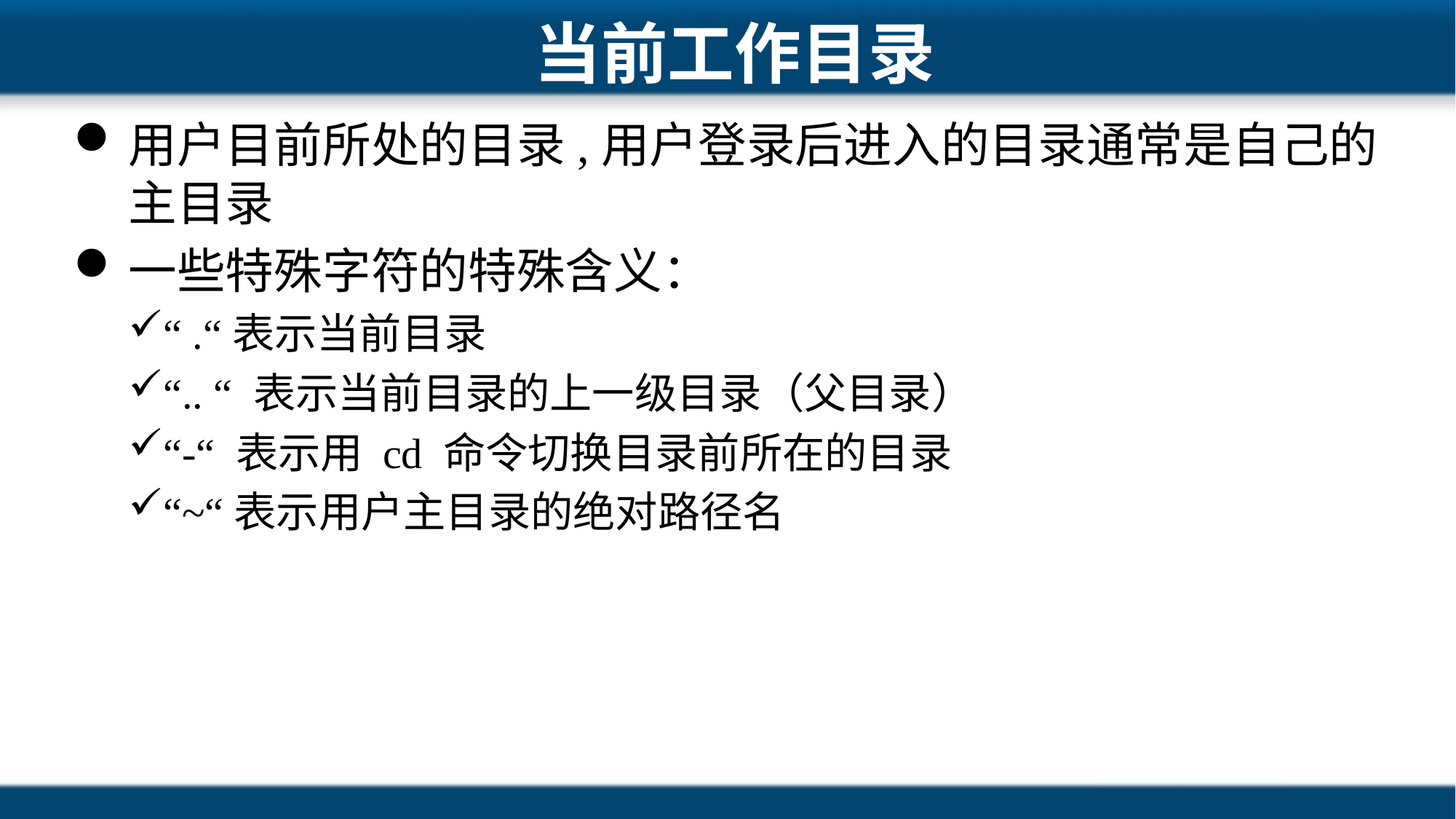

# 当前工作目录
用户目前所处的目录,用户登录后进入的目录通常是自己的主目录
一些特殊字符的特殊含义：
“ .“表示当前目录
“.. “ 表示当前目录的上一级目录（父目录）
“-“ 表示用 cd 命令切换目录前所在的目录
“~“表示用户主目录的绝对路径名